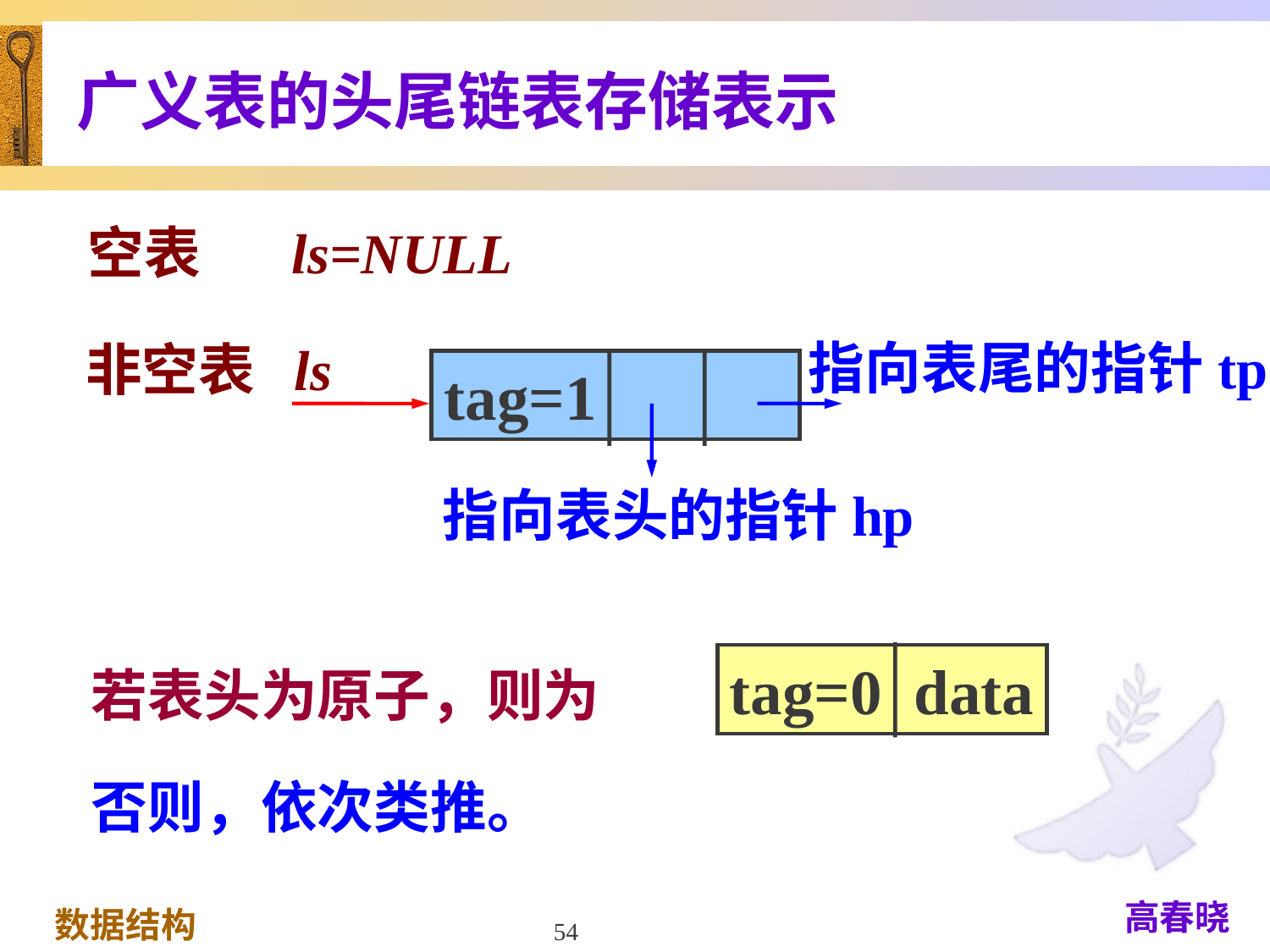

# 广义表的头尾链表存储表示
空表      ls=NULL
指向表尾的指针tp
非空表  ls
tag=1

指向表头的指针hp

tag=0  data
若表头为原子，则为
否则，依次类推。
54